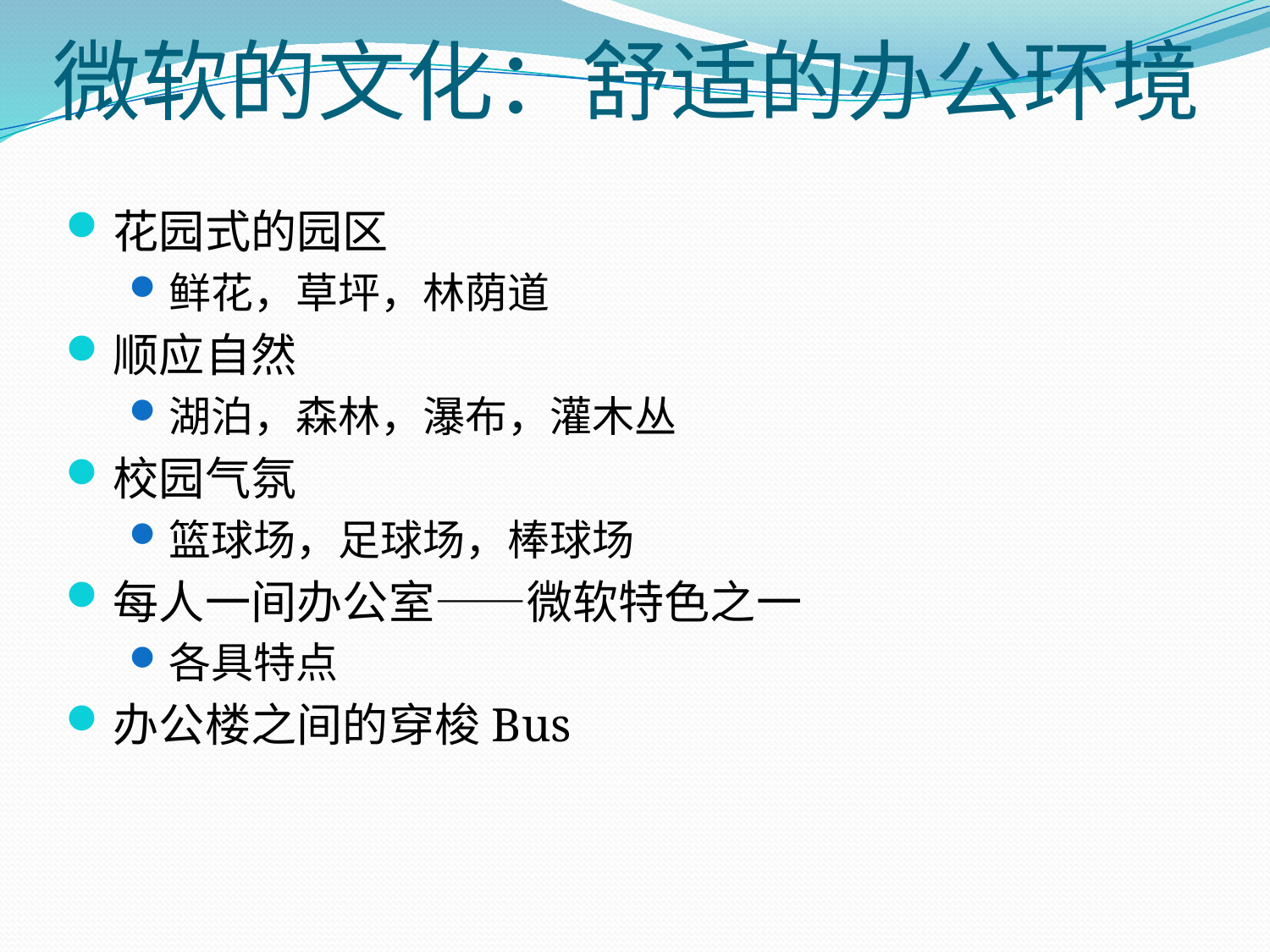

# 微软的文化：舒适的办公环境
花园式的园区
鲜花，草坪，林荫道
顺应自然
湖泊，森林，瀑布，灌木丛
校园气氛
篮球场，足球场，棒球场
每人一间办公室——微软特色之一
各具特点
办公楼之间的穿梭Bus